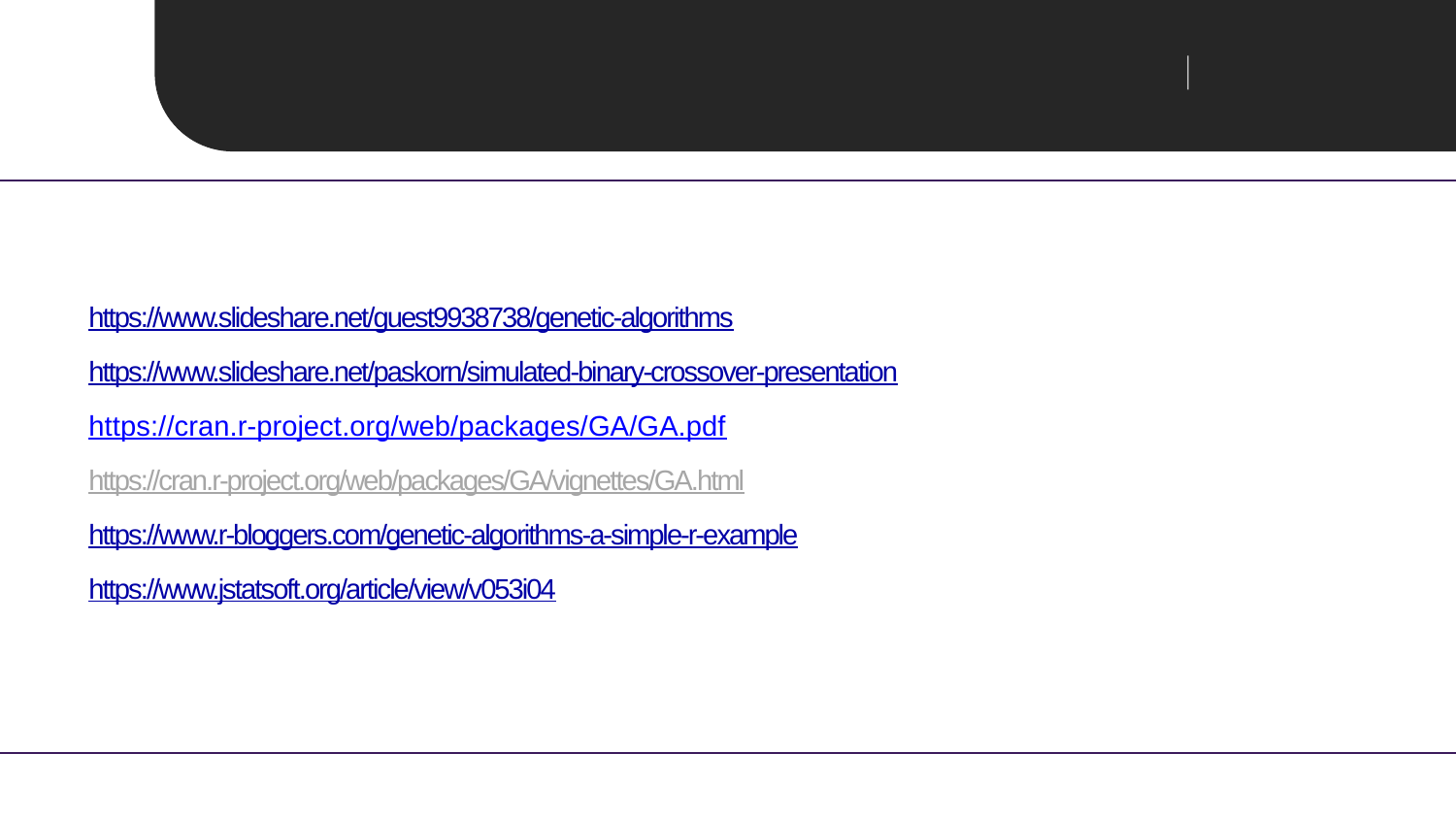

T-lab 유전알고리즘
출처

https://www.slideshare.net/guest9938738/genetic-algorithms
https://www.slideshare.net/paskorn/simulated-binary-crossover-presentation
https://cran.r-project.org/web/packages/GA/GA.pdf
https://cran.r-project.org/web/packages/GA/vignettes/GA.html
https://www.r-bloggers.com/genetic-algorithms-a-simple-r-example
https://www.jstatsoft.org/article/view/v053i04